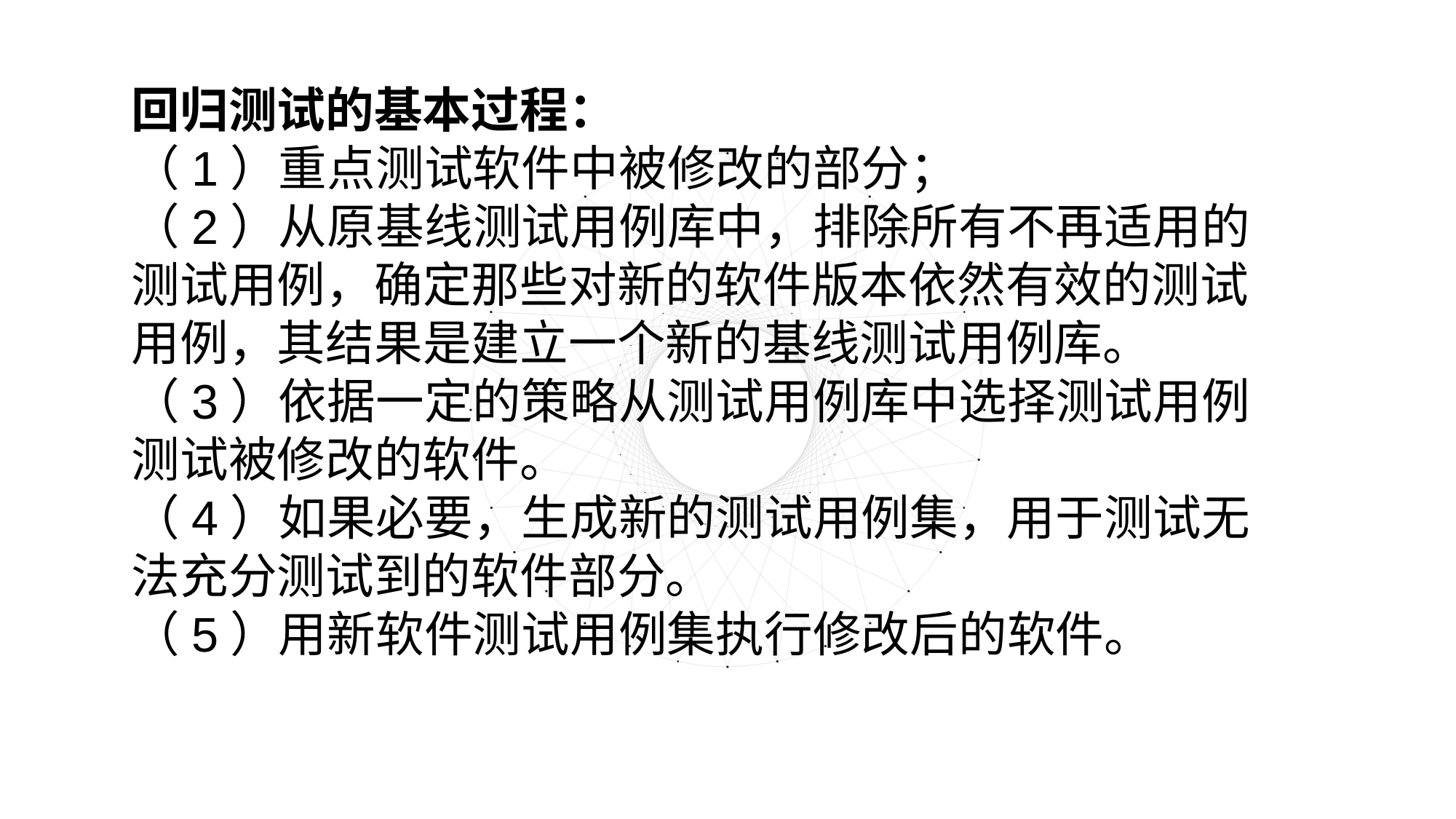

回归测试的基本过程：
（1）重点测试软件中被修改的部分；
（2）从原基线测试用例库中，排除所有不再适用的测试用例，确定那些对新的软件版本依然有效的测试用例，其结果是建立一个新的基线测试用例库。
（3）依据一定的策略从测试用例库中选择测试用例测试被修改的软件。
（4）如果必要，生成新的测试用例集，用于测试无法充分测试到的软件部分。
（5）用新软件测试用例集执行修改后的软件。